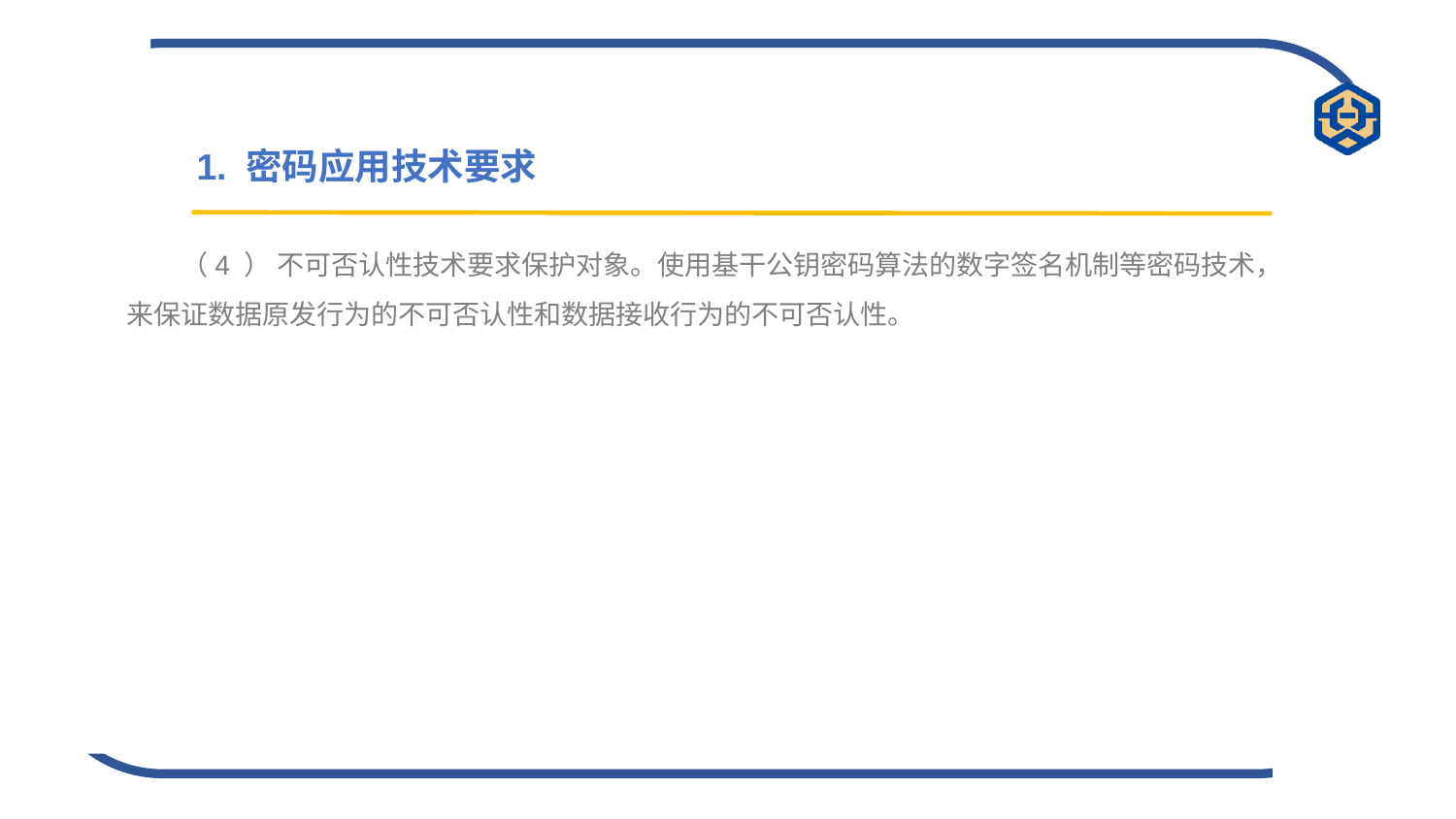

1. 密码应用技术要求
（4 ） 不可否认性技术要求保护对象。使用基干公钥密码算法的数字签名机制等密码技术，来保证数据原发行为的不可否认性和数据接收行为的不可否认性。